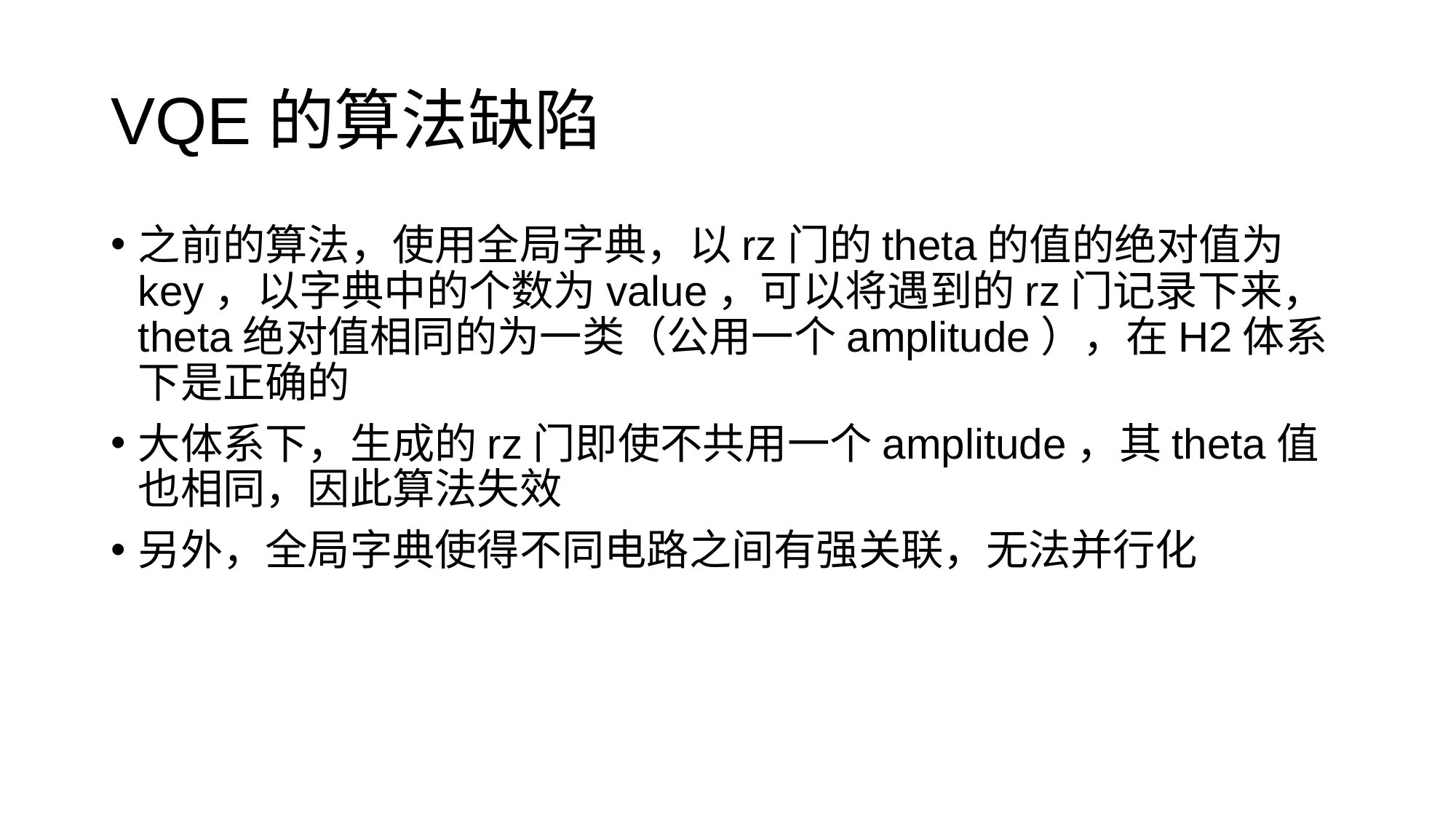

# VQE的算法缺陷
之前的算法，使用全局字典，以rz门的theta的值的绝对值为key，以字典中的个数为value，可以将遇到的rz门记录下来，theta绝对值相同的为一类（公用一个amplitude），在H2体系下是正确的
大体系下，生成的rz门即使不共用一个amplitude，其theta值也相同，因此算法失效
另外，全局字典使得不同电路之间有强关联，无法并行化